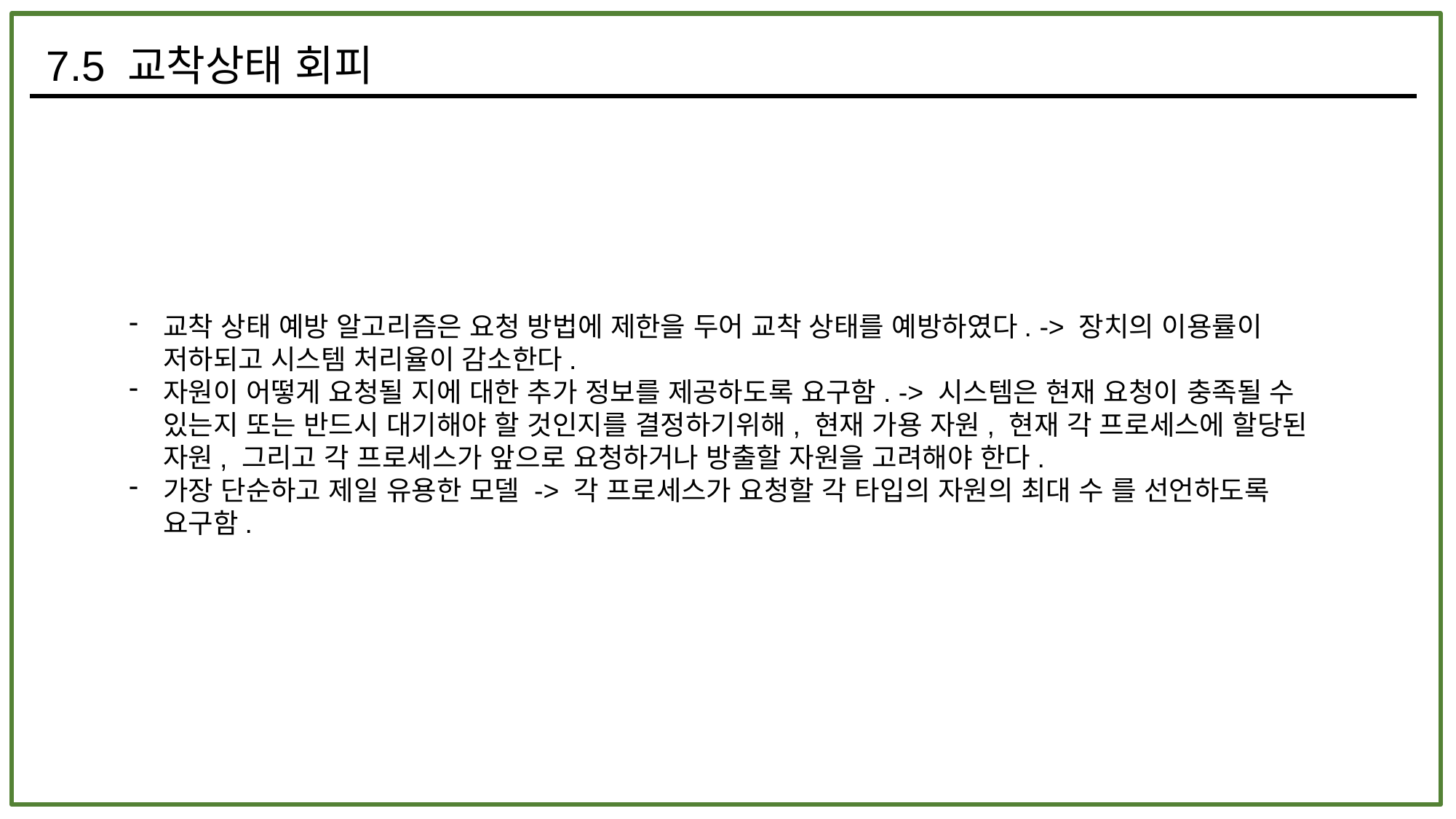

7.5 교착상태 회피
교착 상태 예방 알고리즘은 요청 방법에 제한을 두어 교착 상태를 예방하였다. -> 장치의 이용률이 저하되고 시스템 처리율이 감소한다.
자원이 어떻게 요청될 지에 대한 추가 정보를 제공하도록 요구함. -> 시스템은 현재 요청이 충족될 수 있는지 또는 반드시 대기해야 할 것인지를 결정하기위해, 현재 가용 자원, 현재 각 프로세스에 할당된 자원, 그리고 각 프로세스가 앞으로 요청하거나 방출할 자원을 고려해야 한다.
가장 단순하고 제일 유용한 모델 -> 각 프로세스가 요청할 각 타입의 자원의 최대 수 를 선언하도록 요구함.